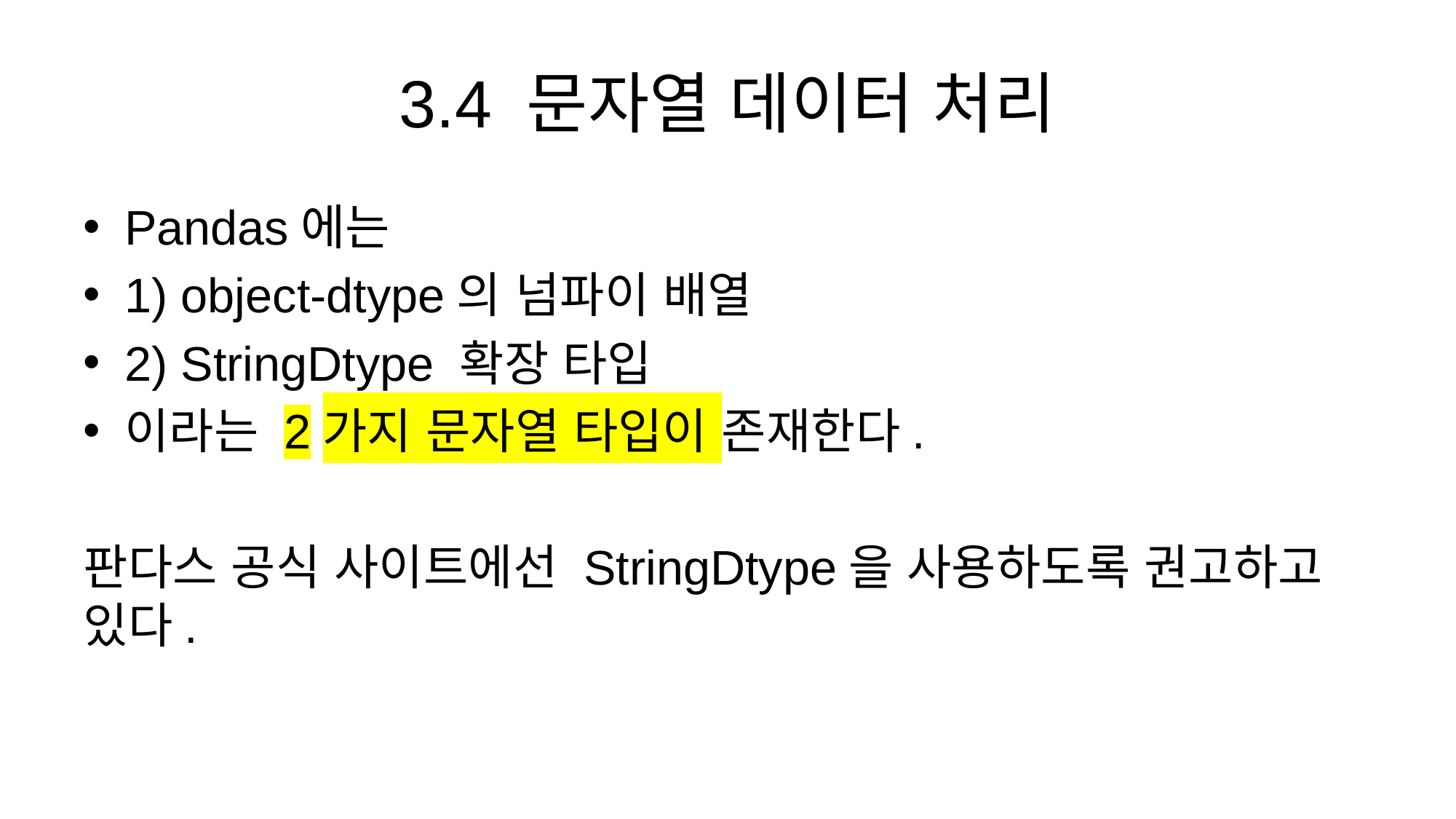

# 3.4 문자열 데이터 처리
Pandas에는
1) object-dtype의 넘파이 배열
2) StringDtype 확장 타입
이라는 2가지 문자열 타입이 존재한다.

판다스 공식 사이트에선 StringDtype을 사용하도록 권고하고 있다.